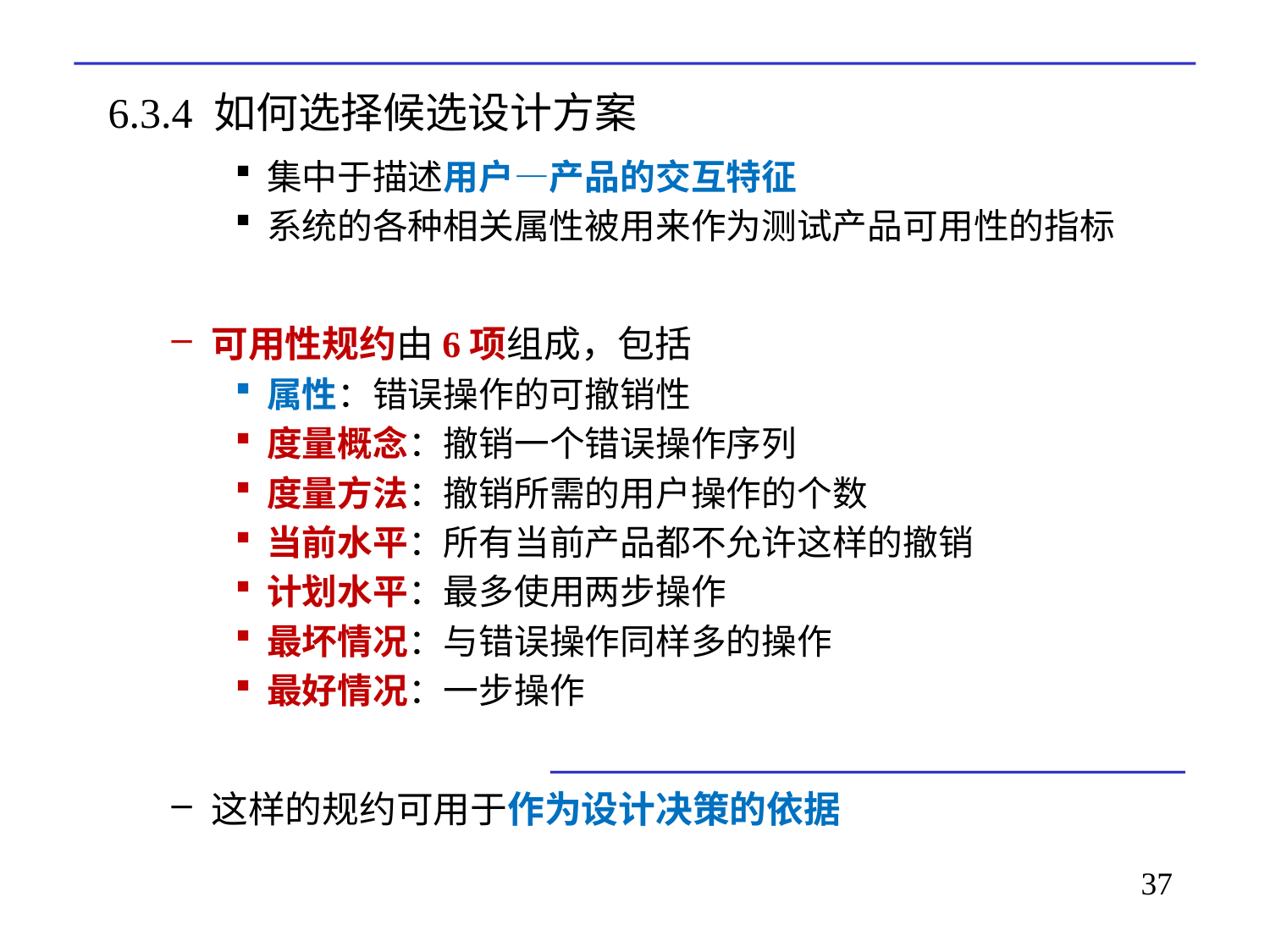

# 6.3.4 如何选择候选设计方案
集中于描述用户—产品的交互特征
系统的各种相关属性被用来作为测试产品可用性的指标

可用性规约由6项组成，包括
属性：错误操作的可撤销性
度量概念：撤销一个错误操作序列
度量方法：撤销所需的用户操作的个数
当前水平：所有当前产品都不允许这样的撤销
计划水平：最多使用两步操作
最坏情况：与错误操作同样多的操作
最好情况：一步操作

这样的规约可用于作为设计决策的依据
37